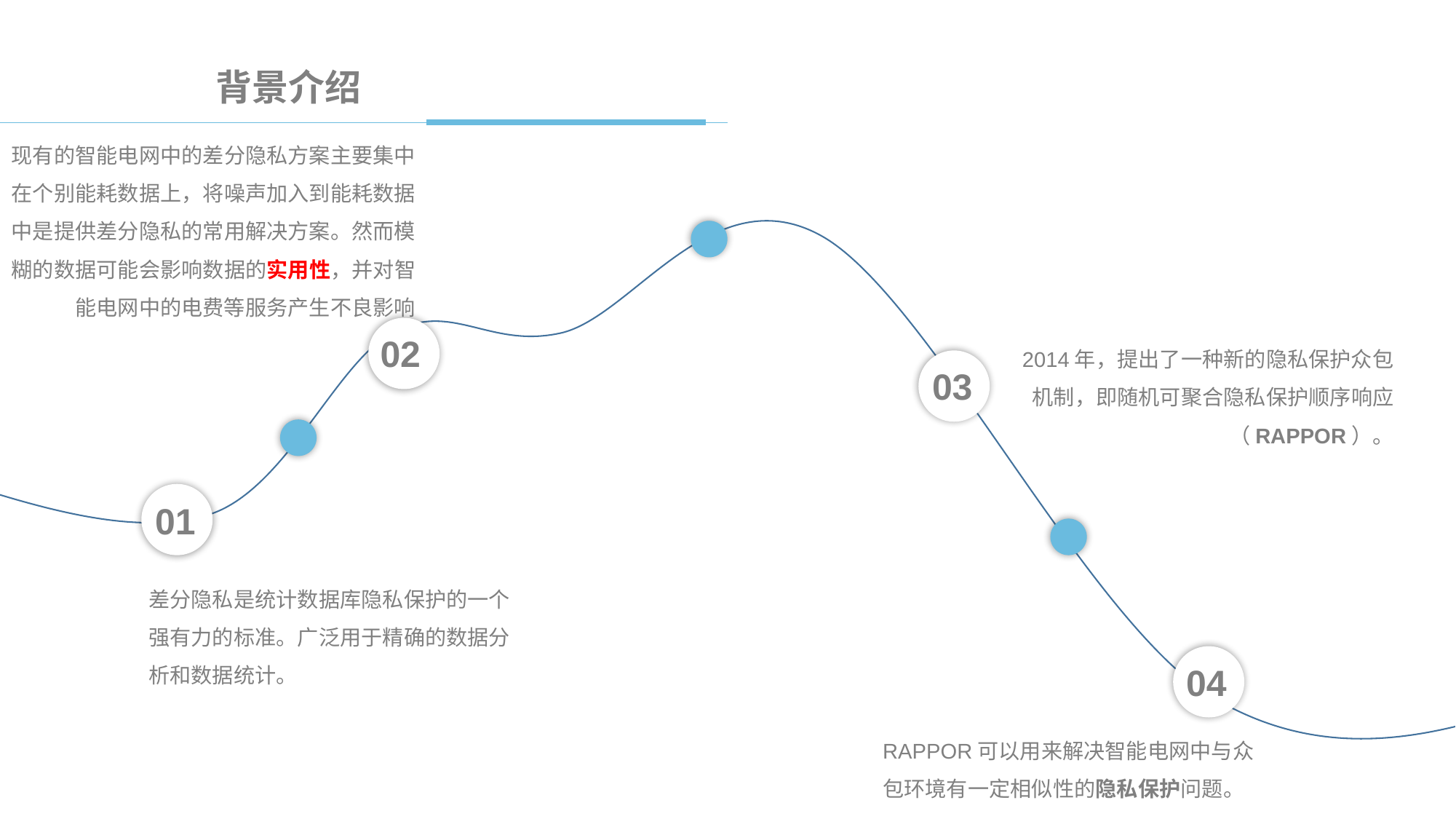

背景介绍
现有的智能电网中的差分隐私方案主要集中在个别能耗数据上，将噪声加入到能耗数据中是提供差分隐私的常用解决方案。然而模糊的数据可能会影响数据的实用性，并对智能电网中的电费等服务产生不良影响

02
2014年，提出了一种新的隐私保护众包机制，即随机可聚合隐私保护顺序响应（RAPPOR）。

03

01

差分隐私是统计数据库隐私保护的一个强有力的标准。广泛用于精确的数据分析和数据统计。

04
RAPPOR可以用来解决智能电网中与众包环境有一定相似性的隐私保护问题。